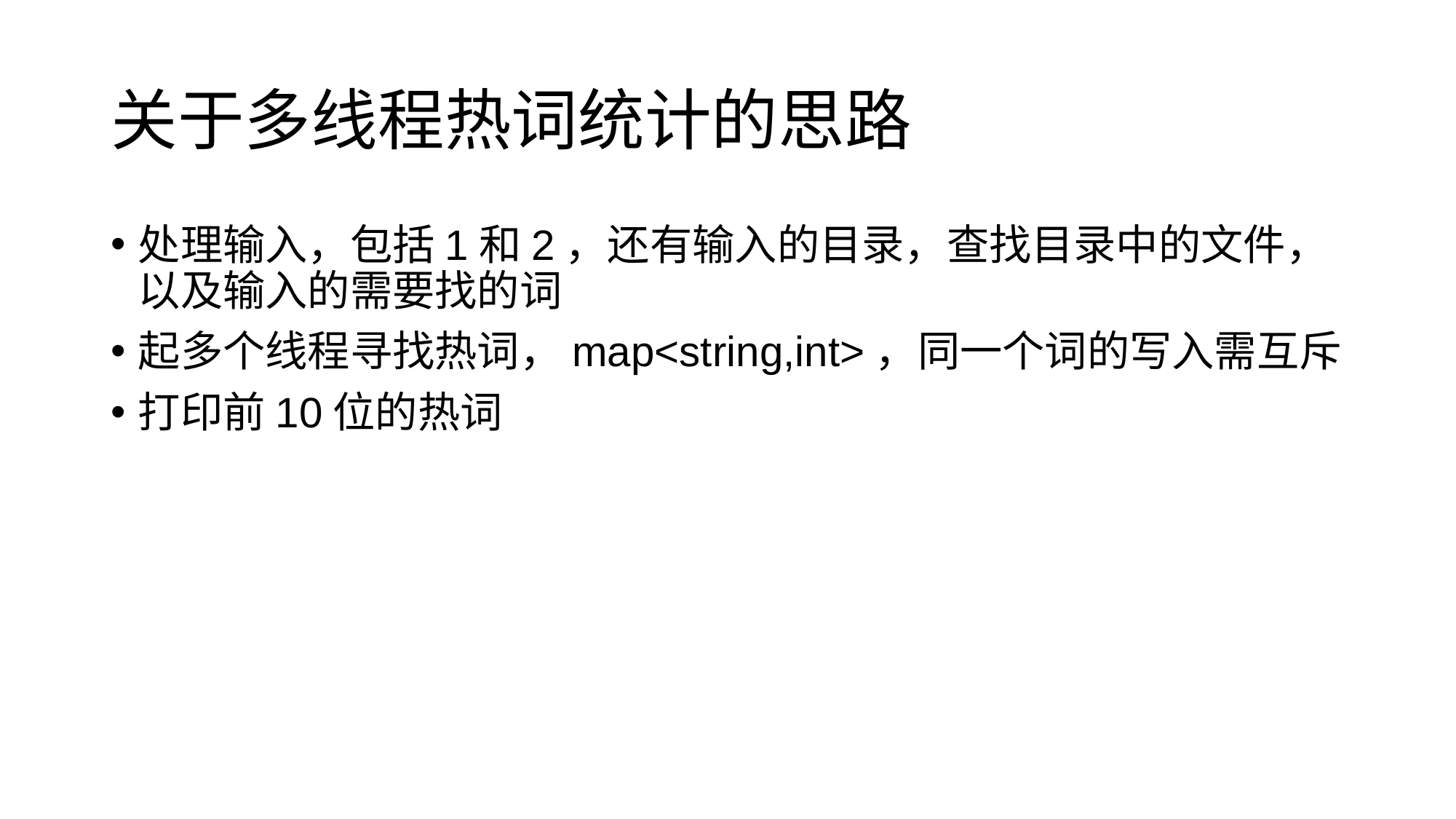

# 关于多线程热词统计的思路
处理输入，包括1和2，还有输入的目录，查找目录中的文件，以及输入的需要找的词
起多个线程寻找热词，map<string,int>，同一个词的写入需互斥
打印前10位的热词